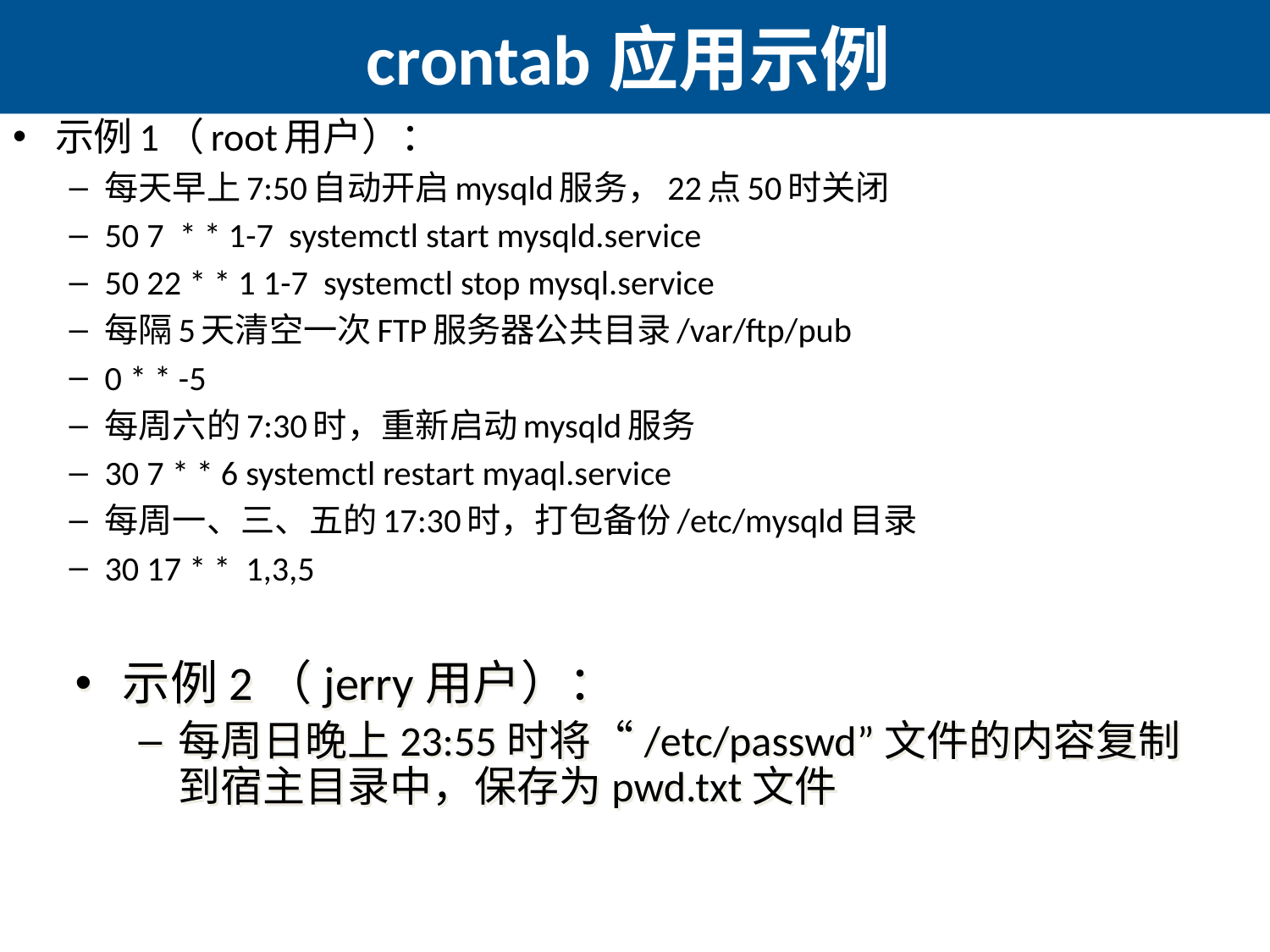

# crontab应用示例
示例1（root用户）：
每天早上7:50自动开启mysqld服务，22点50时关闭
50 7  * * 1-7  systemctl start mysqld.service
50 22 * * 1 1-7  systemctl stop mysql.service
每隔5天清空一次FTP服务器公共目录/var/ftp/pub
0 * * -5
每周六的7:30时，重新启动mysqld服务
30 7 * * 6 systemctl restart myaql.service
每周一、三、五的17:30时，打包备份/etc/mysqld目录
30 17 * *  1,3,5
示例2（jerry用户）：
每周日晚上23:55时将“/etc/passwd”文件的内容复制到宿主目录中，保存为pwd.txt文件